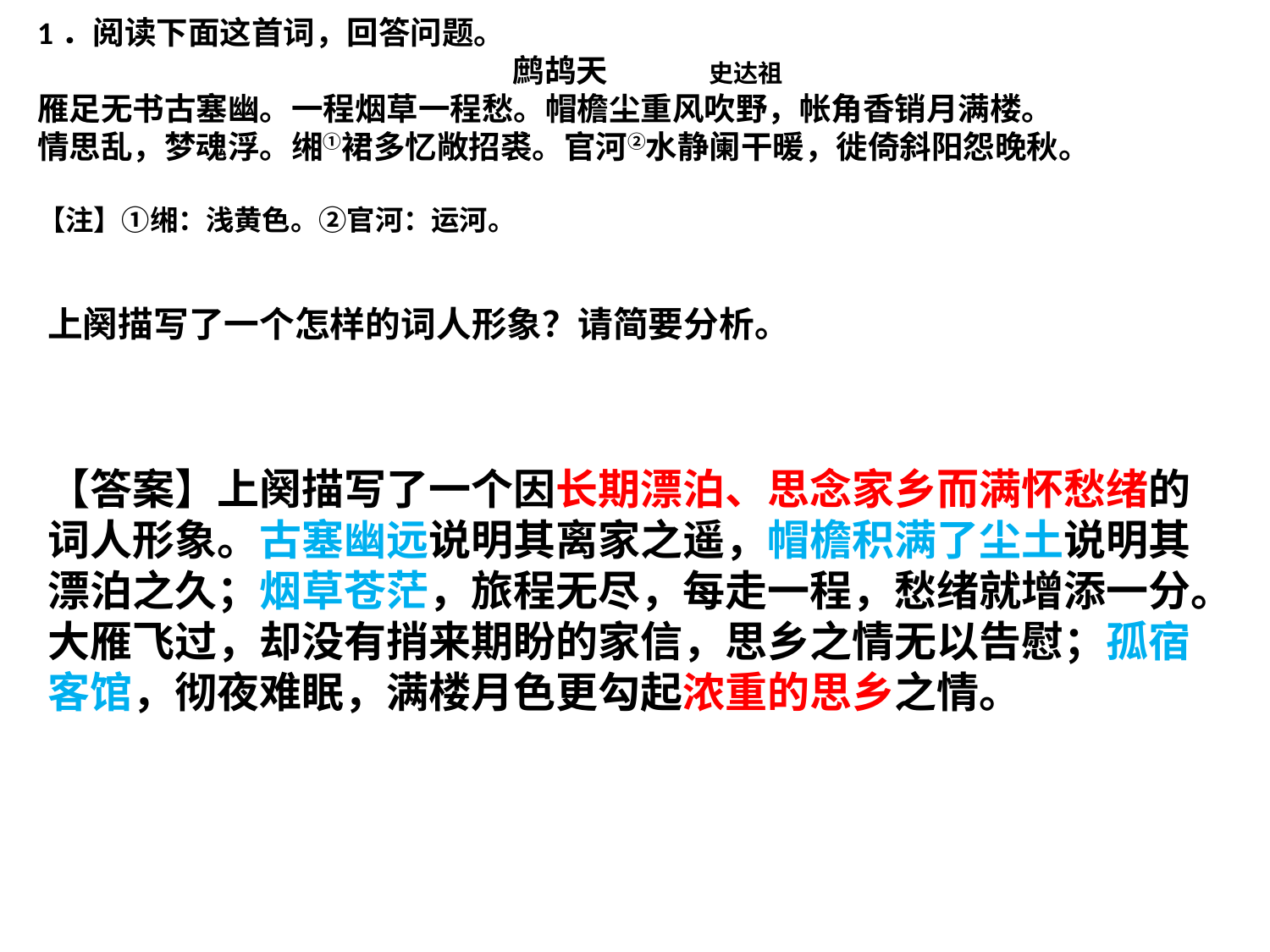

1．阅读下面这首词，回答问题。
                                                                 鹧鸪天              史达祖
雁足无书古塞幽。一程烟草一程愁。帽檐尘重风吹野，帐角香销月满楼。
情思乱，梦魂浮。缃①裙多忆敞招裘。官河②水静阑干暖，徙倚斜阳怨晚秋。

【注】①缃：浅黄色。②官河：运河。
上阕描写了一个怎样的词人形象？请简要分析。
【答案】上阕描写了一个因长期漂泊、思念家乡而满怀愁绪的词人形象。古塞幽远说明其离家之遥，帽檐积满了尘土说明其漂泊之久；烟草苍茫，旅程无尽，每走一程，愁绪就增添一分。大雁飞过，却没有捎来期盼的家信，思乡之情无以告慰；孤宿客馆，彻夜难眠，满楼月色更勾起浓重的思乡之情。